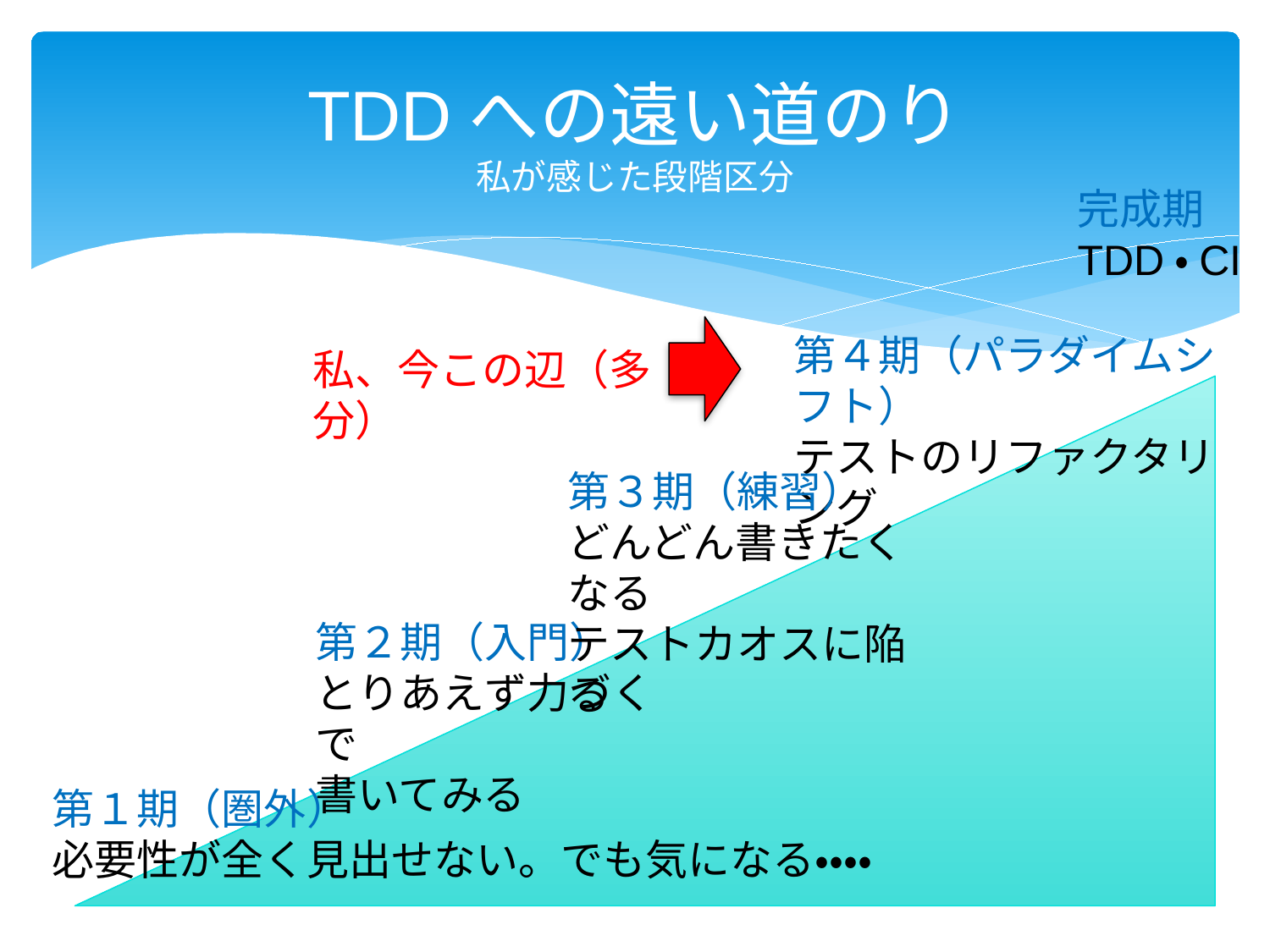

# TDDへの遠い道のり 私が感じた段階区分
完成期
TDD・CI
第４期（パラダイムシフト）
テストのリファクタリング

私、今この辺（多分）

第３期（練習）
どんどん書きたくなる
テストカオスに陥る
第２期（入門）
とりあえず力づくで
書いてみる
第１期（圏外）
必要性が全く見出せない。でも気になる・・・・